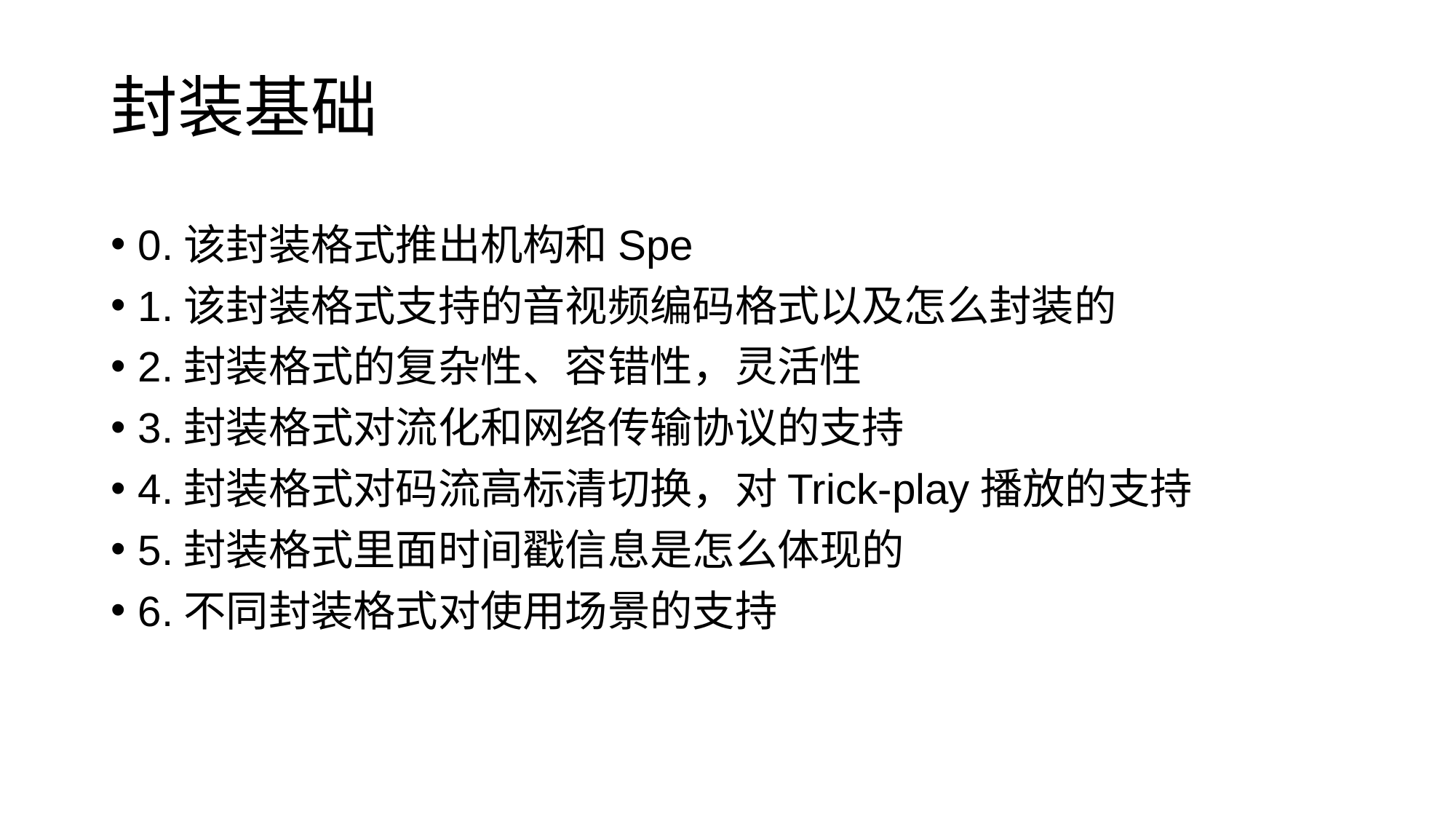

# 封装基础
0.该封装格式推出机构和Spe
1.该封装格式支持的音视频编码格式以及怎么封装的
2.封装格式的复杂性、容错性，灵活性
3.封装格式对流化和网络传输协议的支持
4.封装格式对码流高标清切换，对Trick-play播放的支持
5.封装格式里面时间戳信息是怎么体现的
6.不同封装格式对使用场景的支持